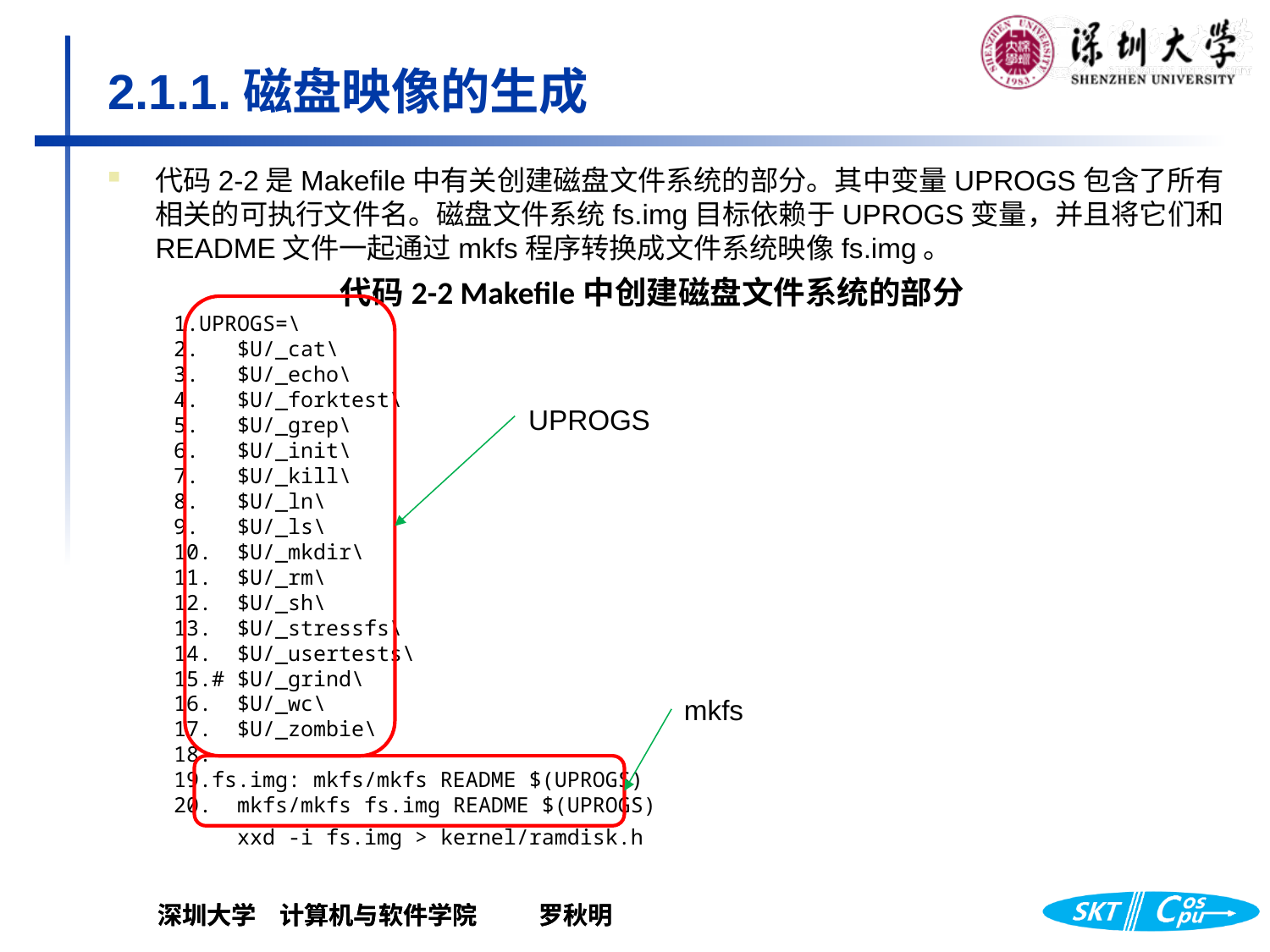

# 2.1.1.磁盘映像的生成
代码2-2是Makefile中有关创建磁盘文件系统的部分。其中变量UPROGS包含了所有相关的可执行文件名。磁盘文件系统fs.img目标依赖于UPROGS变量，并且将它们和README文件一起通过mkfs程序转换成文件系统映像fs.img。
代码2-2 Makefile中创建磁盘文件系统的部分
1.UPROGS=\
2.	$U/_cat\
3.	$U/_echo\
4.	$U/_forktest\
5.	$U/_grep\
6.	$U/_init\
7.	$U/_kill\
8.	$U/_ln\
9.	$U/_ls\
10.	$U/_mkdir\
11.	$U/_rm\
12.	$U/_sh\
13.	$U/_stressfs\
14.	$U/_usertests\
15.#	$U/_grind\
16.	$U/_wc\
17.	$U/_zombie\
18.
19.fs.img: mkfs/mkfs README $(UPROGS)
20.	mkfs/mkfs fs.img README $(UPROGS)
	xxd -i fs.img > kernel/ramdisk.h

UPROGS
mkfs